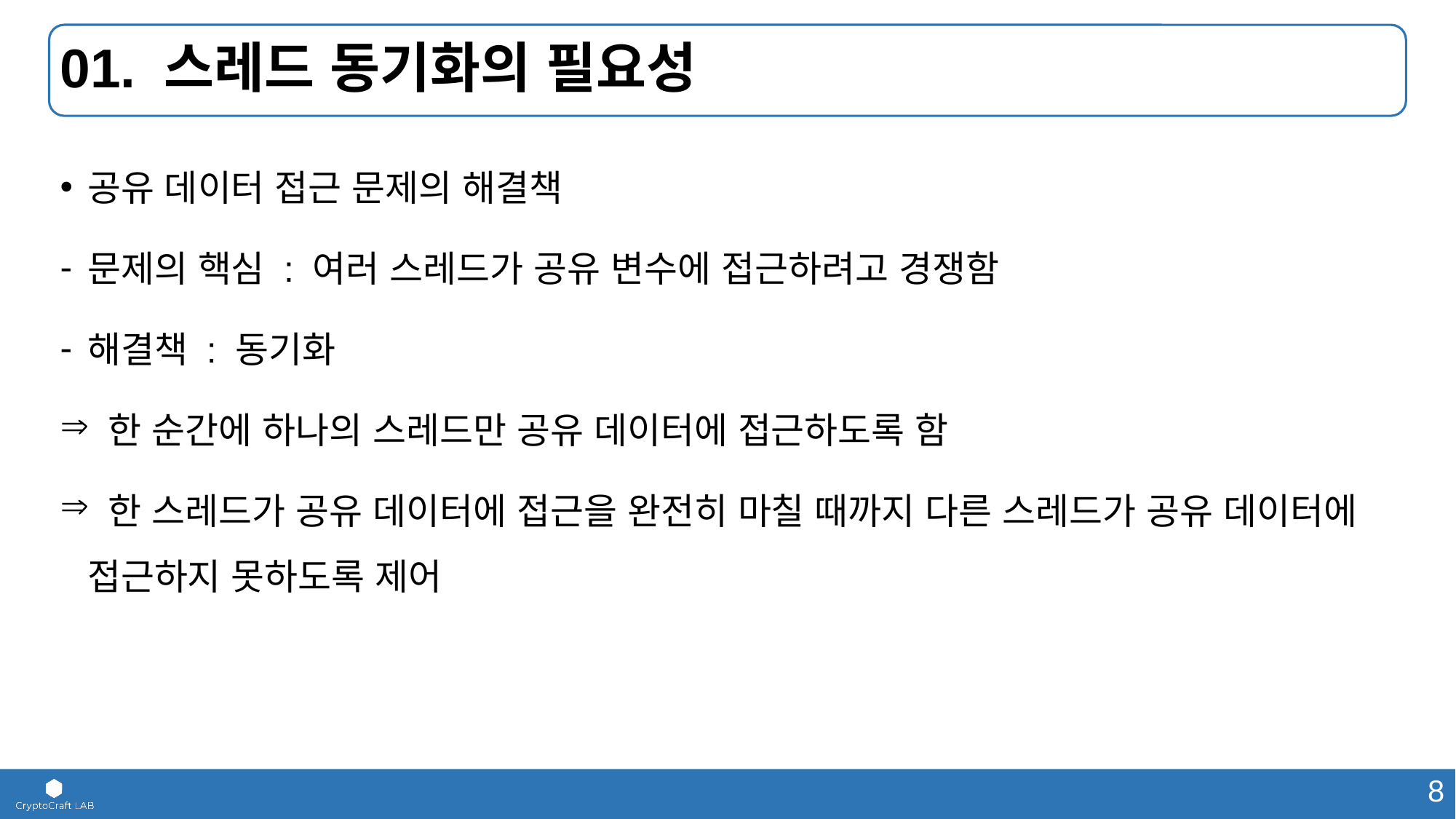

# 01. 스레드 동기화의 필요성
공유 데이터 접근 문제의 해결책
문제의 핵심 : 여러 스레드가 공유 변수에 접근하려고 경쟁함
해결책 : 동기화
 한 순간에 하나의 스레드만 공유 데이터에 접근하도록 함
 한 스레드가 공유 데이터에 접근을 완전히 마칠 때까지 다른 스레드가 공유 데이터에 접근하지 못하도록 제어